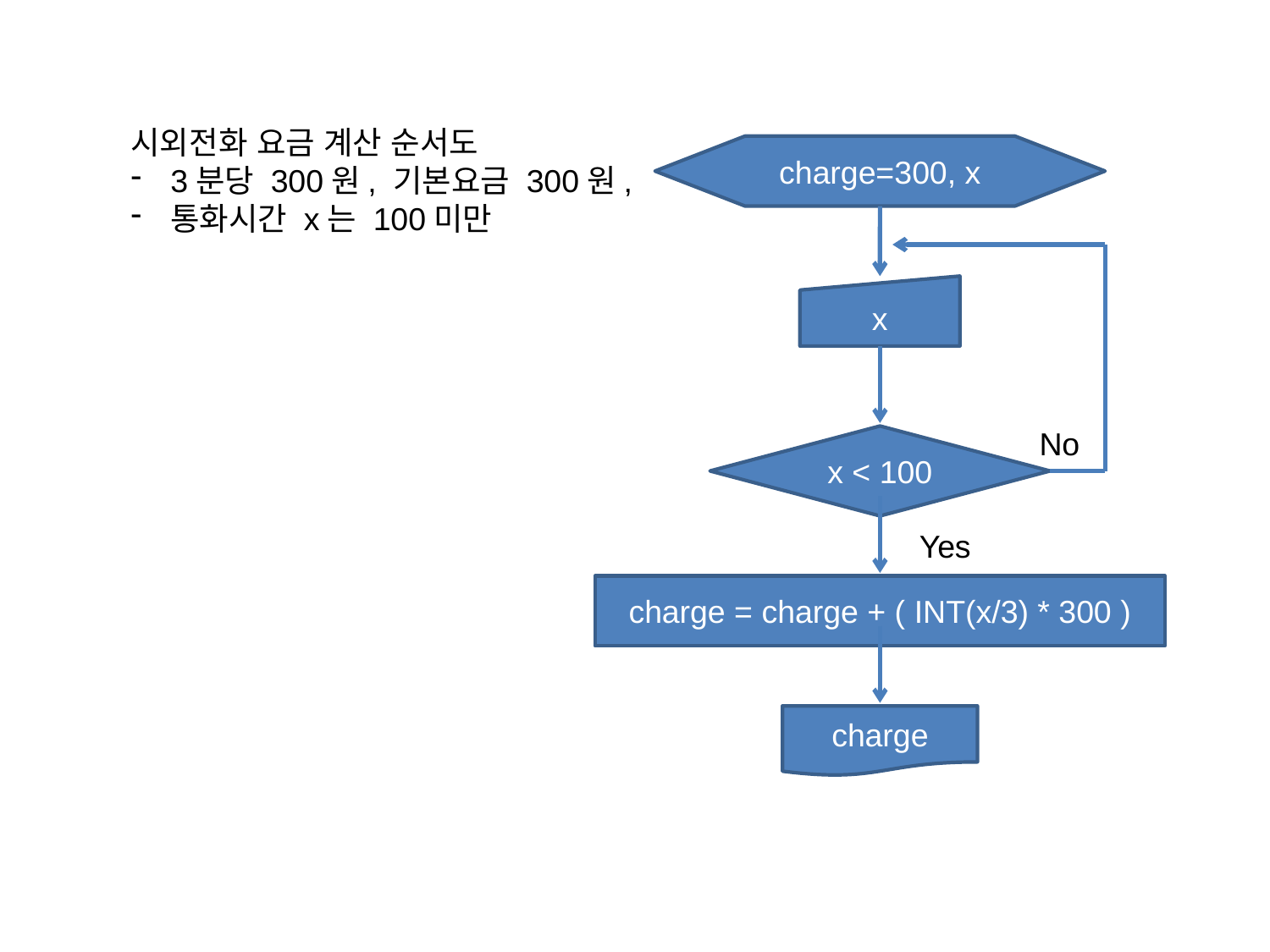

시외전화 요금 계산 순서도
3분당 300원, 기본요금 300원,
통화시간 x는 100미만
charge=300, x
x
No
x < 100
Yes
charge = charge + ( INT(x/3) * 300 )
charge